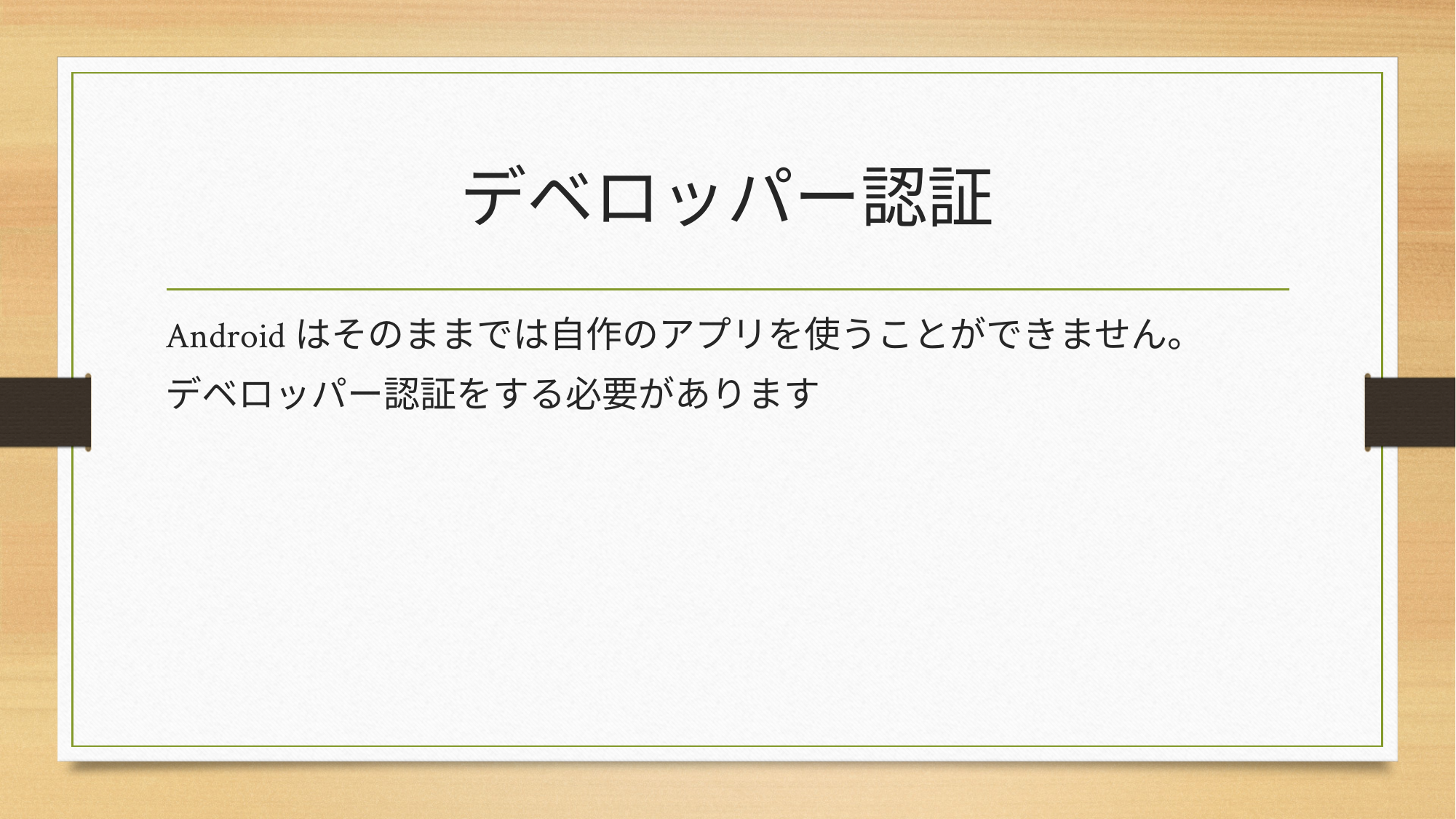

# デベロッパー認証
Androidはそのままでは自作のアプリを使うことができません。
デベロッパー認証をする必要があります